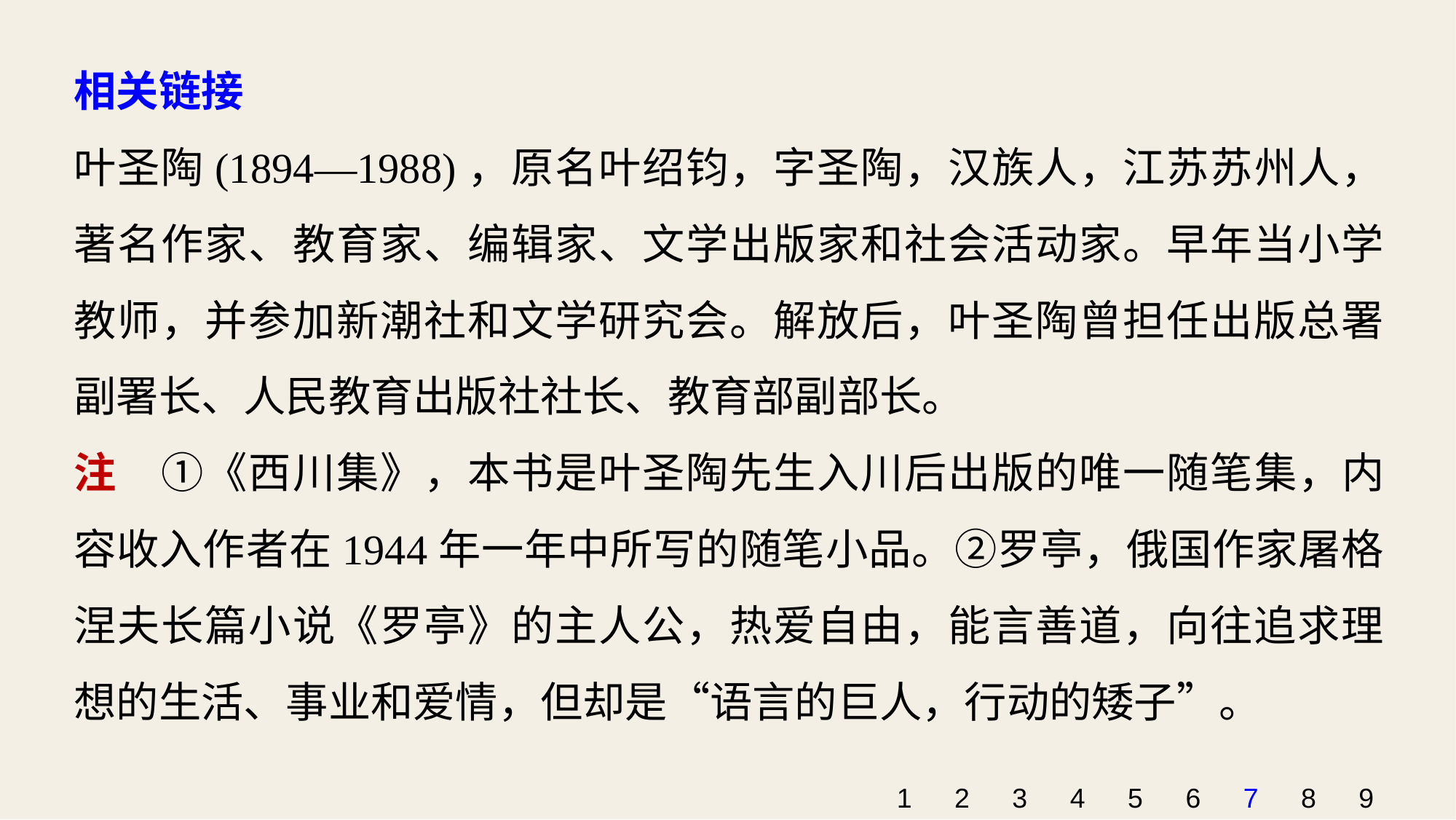

相关链接
叶圣陶(1894—1988)，原名叶绍钧，字圣陶，汉族人，江苏苏州人，著名作家、教育家、编辑家、文学出版家和社会活动家。早年当小学教师，并参加新潮社和文学研究会。解放后，叶圣陶曾担任出版总署副署长、人民教育出版社社长、教育部副部长。
注　①《西川集》，本书是叶圣陶先生入川后出版的唯一随笔集，内容收入作者在1944年一年中所写的随笔小品。②罗亭，俄国作家屠格涅夫长篇小说《罗亭》的主人公，热爱自由，能言善道，向往追求理想的生活、事业和爱情，但却是“语言的巨人，行动的矮子”。
1
2
3
4
5
6
7
8
9